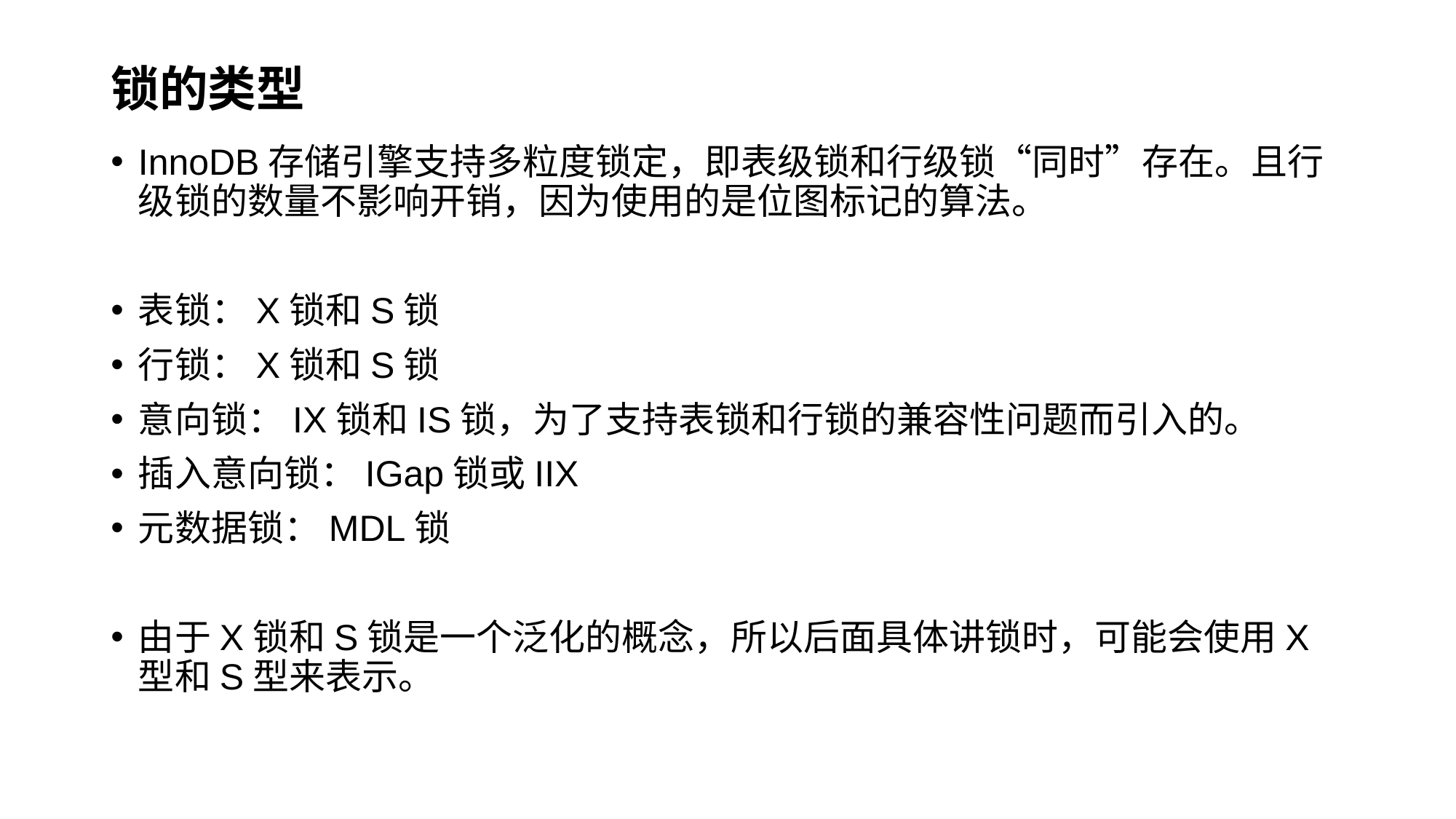

# 锁的类型
InnoDB存储引擎支持多粒度锁定，即表级锁和行级锁“同时”存在。且行级锁的数量不影响开销，因为使用的是位图标记的算法。

表锁：X锁和S锁
行锁：X锁和S锁
意向锁：IX锁和IS锁，为了支持表锁和行锁的兼容性问题而引入的。
插入意向锁：IGap锁或IIX
元数据锁：MDL锁

由于X锁和S锁是一个泛化的概念，所以后面具体讲锁时，可能会使用X型和S型来表示。